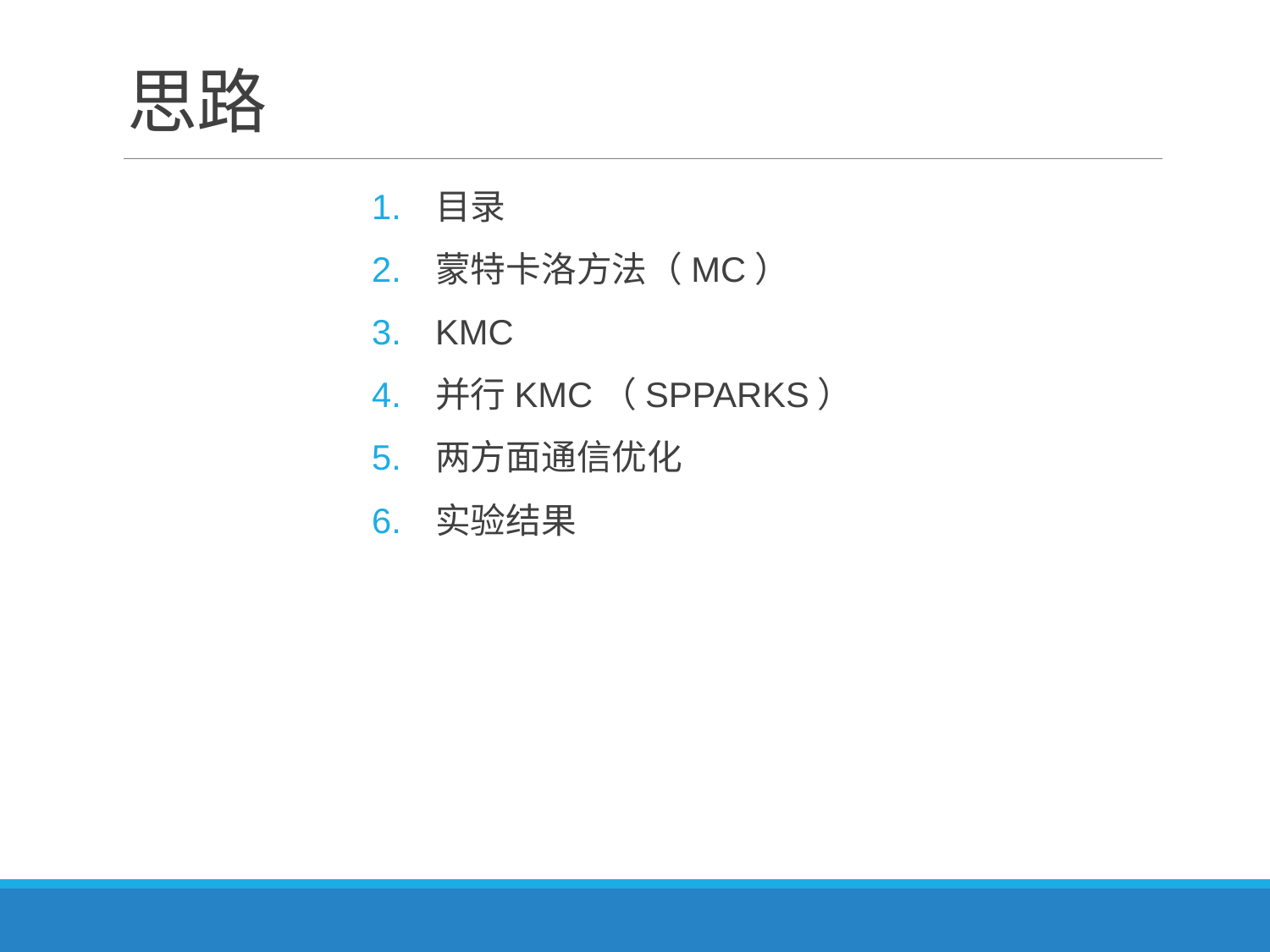

# 思路
目录
蒙特卡洛方法（MC）
KMC
并行KMC（SPPARKS）
两方面通信优化
实验结果